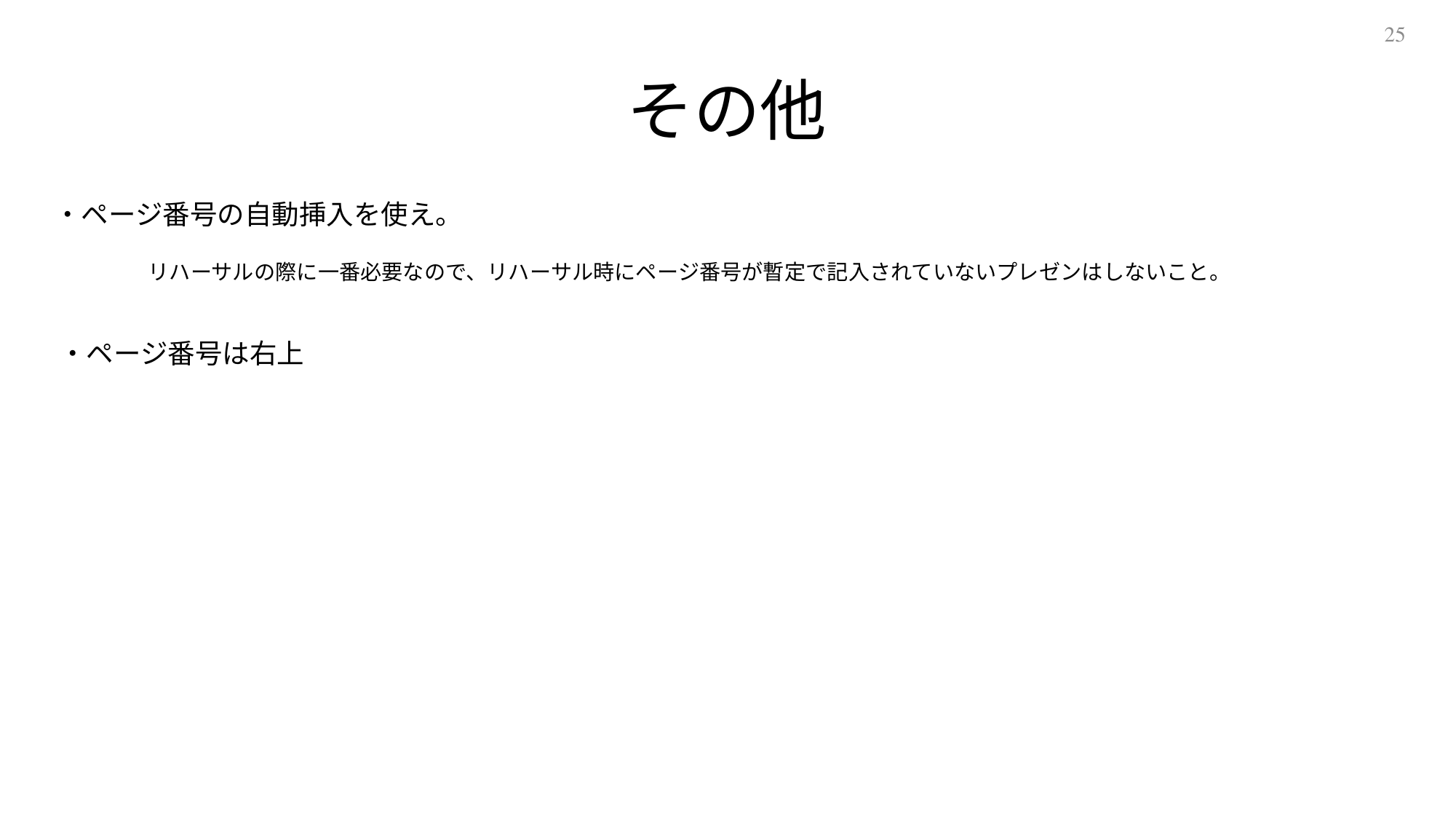

25
# その他
・ページ番号の自動挿入を使え。
リハーサルの際に一番必要なので、リハーサル時にページ番号が暫定で記入されていないプレゼンはしないこと。
・ページ番号は右上